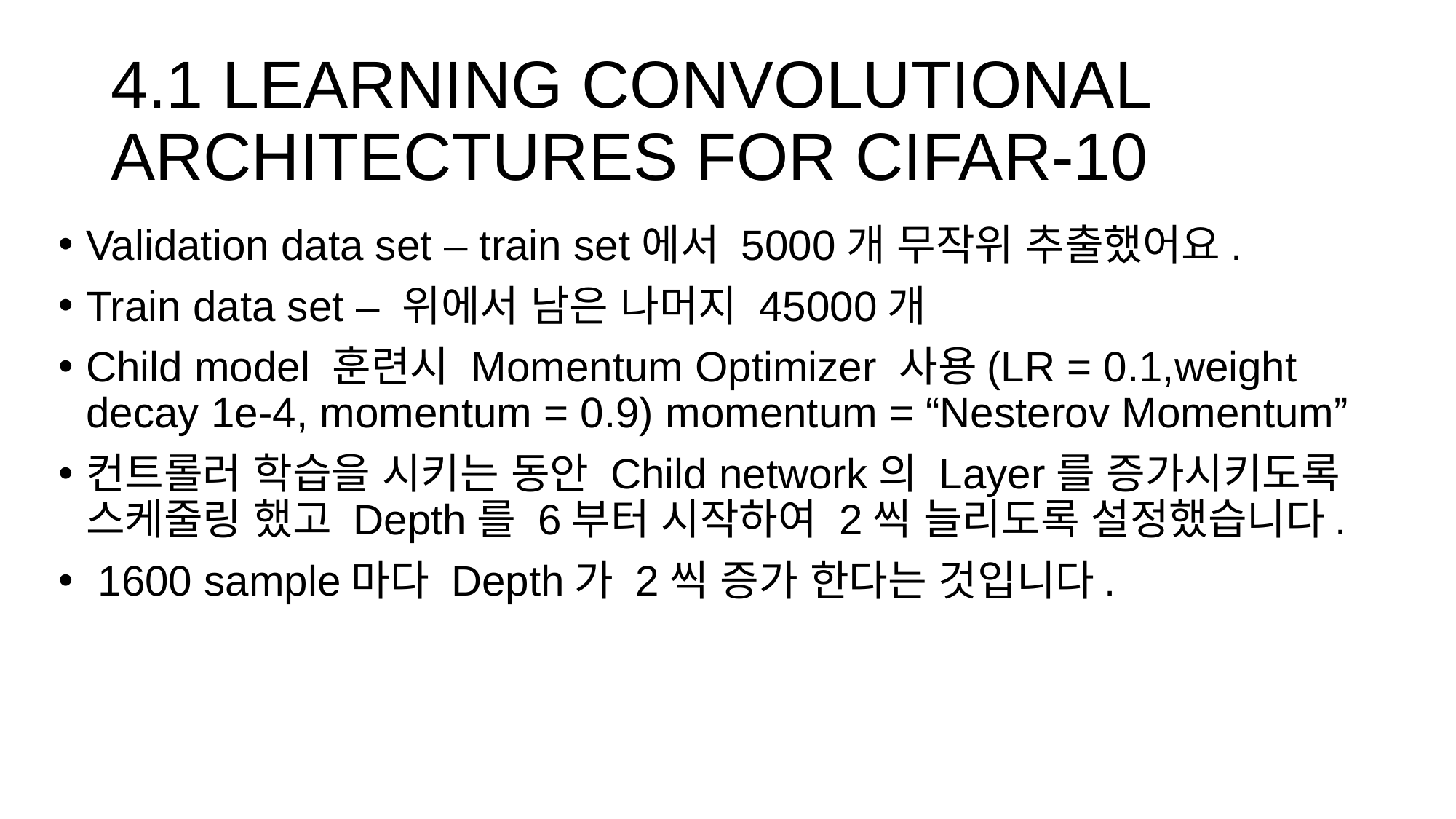

# 4.1 LEARNING CONVOLUTIONAL ARCHITECTURES FOR CIFAR-10
Validation data set – train set에서 5000개 무작위 추출했어요.
Train data set – 위에서 남은 나머지 45000개
Child model 훈련시 Momentum Optimizer 사용(LR = 0.1,weight decay 1e-4, momentum = 0.9) momentum = “Nesterov Momentum”
컨트롤러 학습을 시키는 동안 Child network의 Layer를 증가시키도록 스케줄링 했고 Depth를 6부터 시작하여 2씩 늘리도록 설정했습니다.
 1600 sample마다 Depth가 2씩 증가 한다는 것입니다.